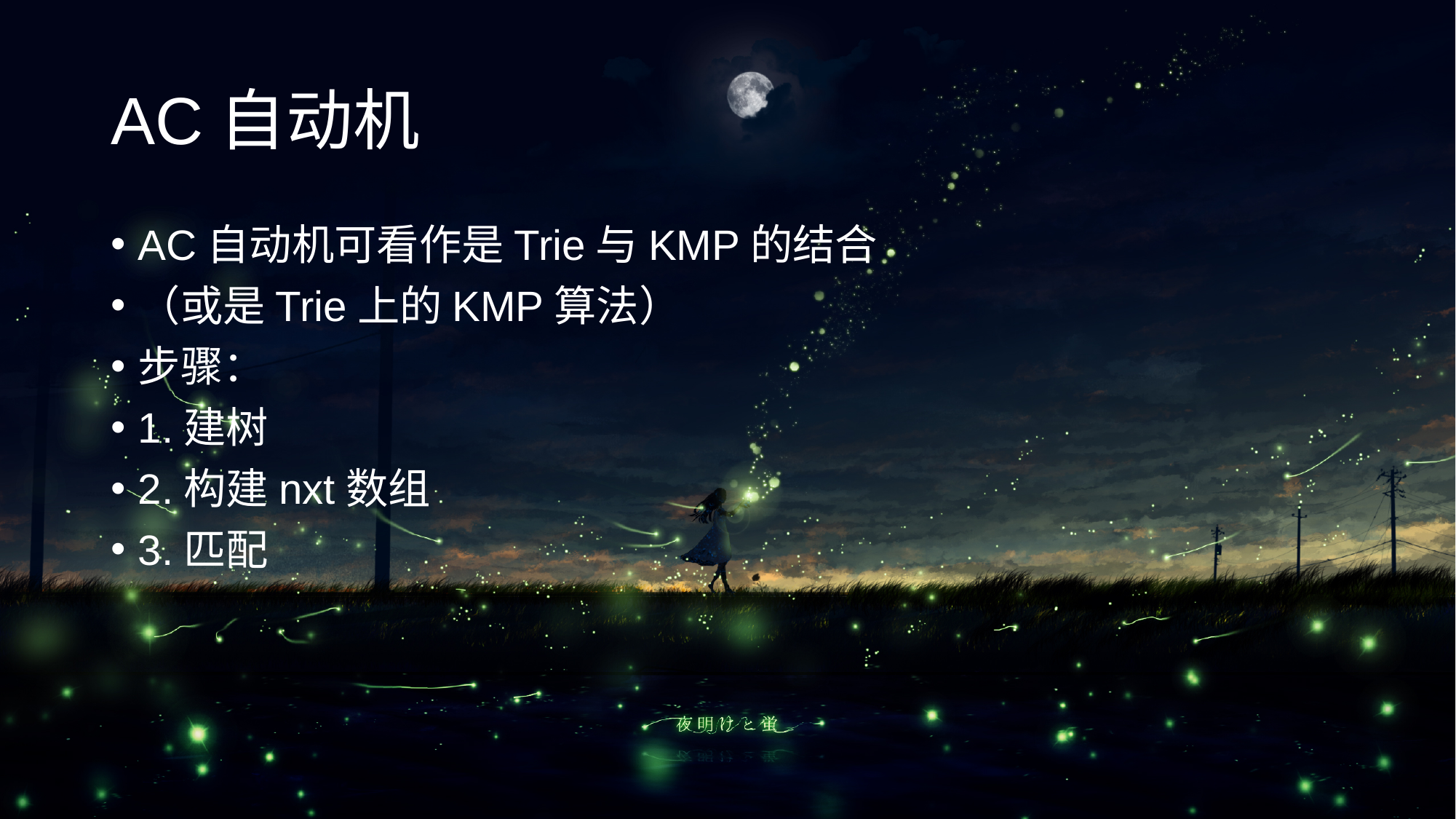

# AC自动机
AC自动机可看作是Trie与KMP的结合
（或是Trie上的KMP算法）
步骤：
1.建树
2.构建nxt数组
3.匹配